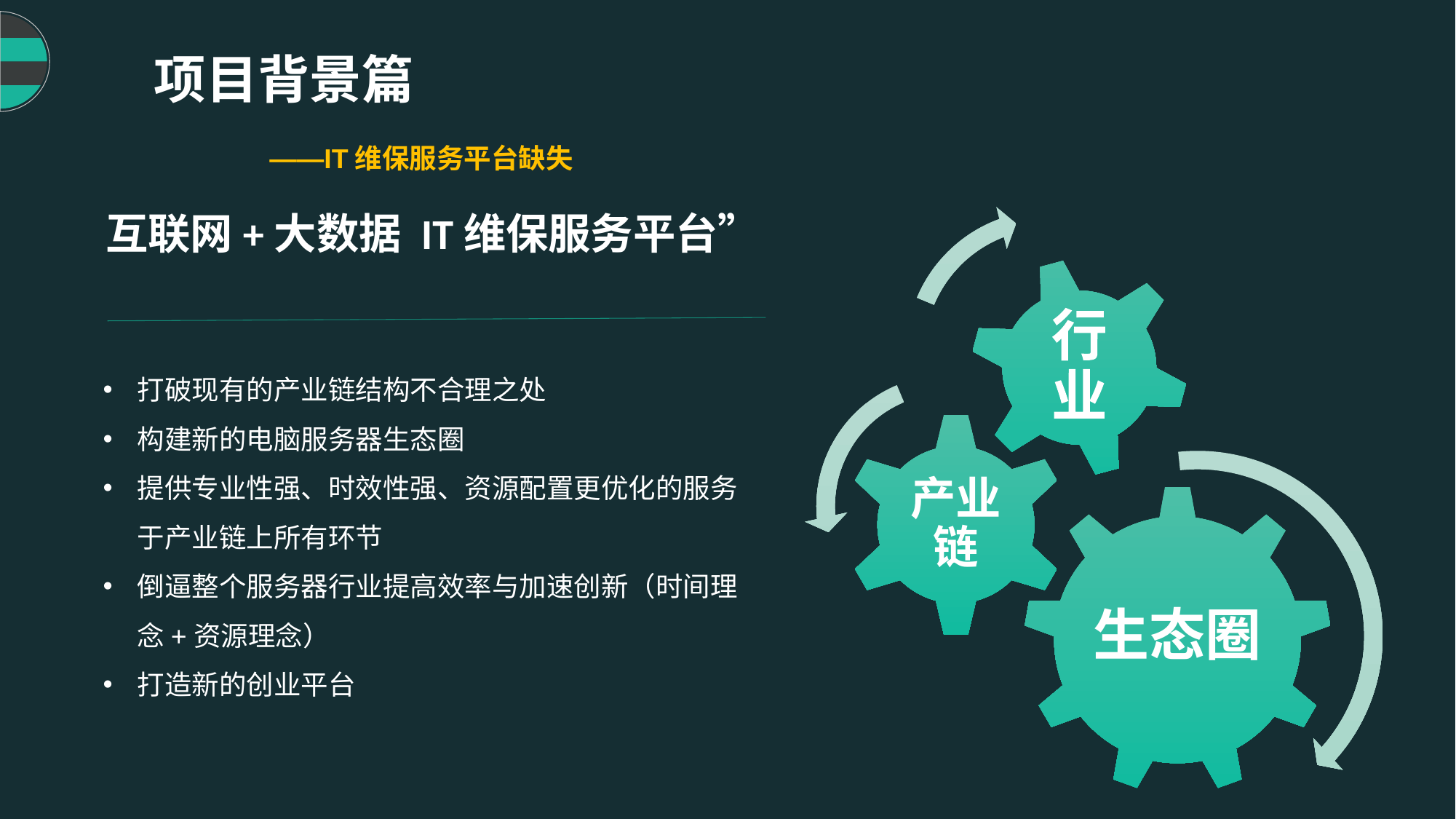

项目背景篇
——IT维保服务平台缺失
互联网+大数据 IT维保服务平台”
生态圈
产业链
行业
打破现有的产业链结构不合理之处
构建新的电脑服务器生态圈
提供专业性强、时效性强、资源配置更优化的服务于产业链上所有环节
倒逼整个服务器行业提高效率与加速创新（时间理念+资源理念）
打造新的创业平台